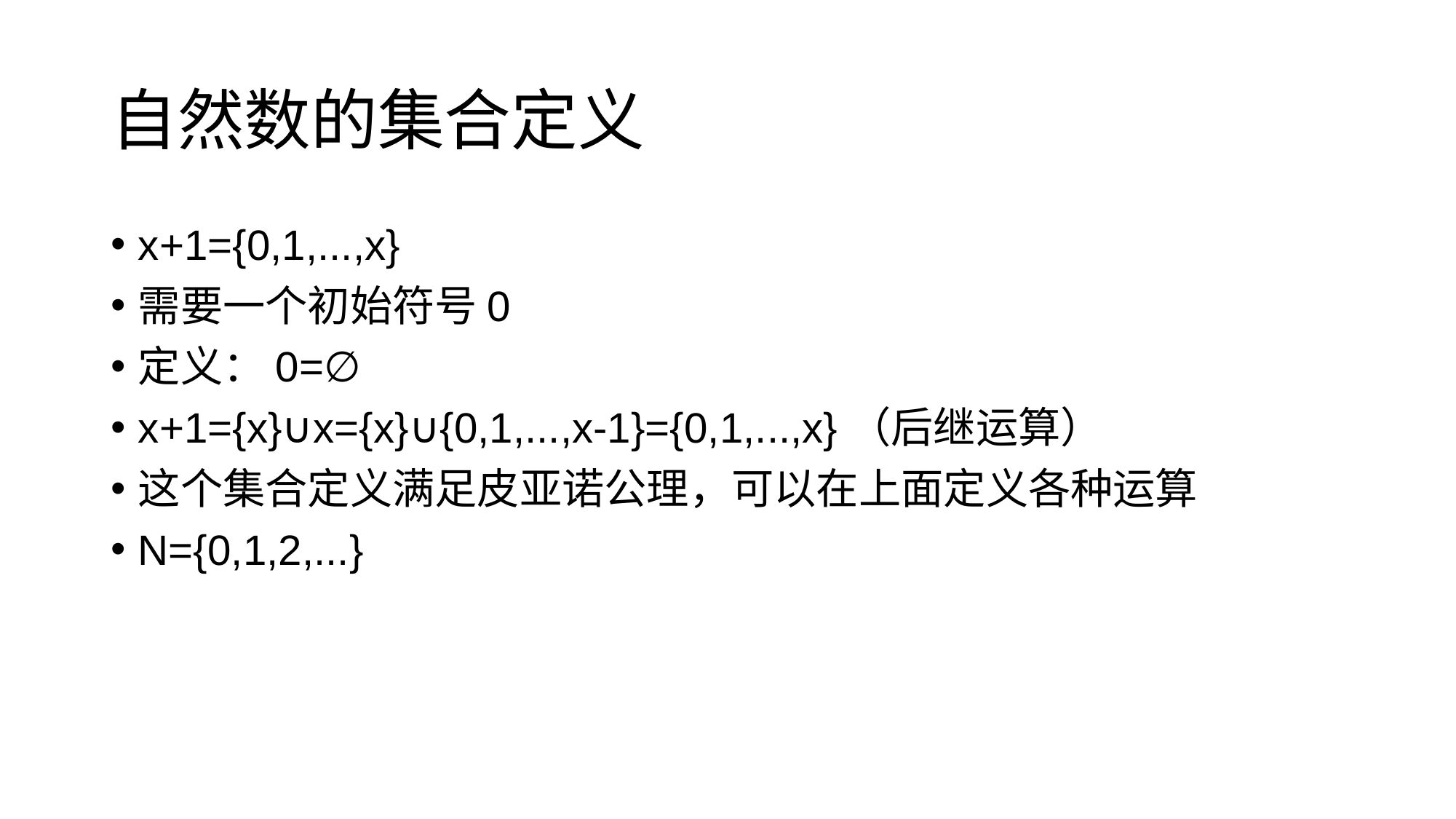

# 自然数的集合定义
x+1={0,1,...,x}
需要一个初始符号0
定义：0=∅
x+1={x}∪x={x}∪{0,1,...,x-1}={0,1,...,x}（后继运算）
这个集合定义满足皮亚诺公理，可以在上面定义各种运算
N={0,1,2,...}